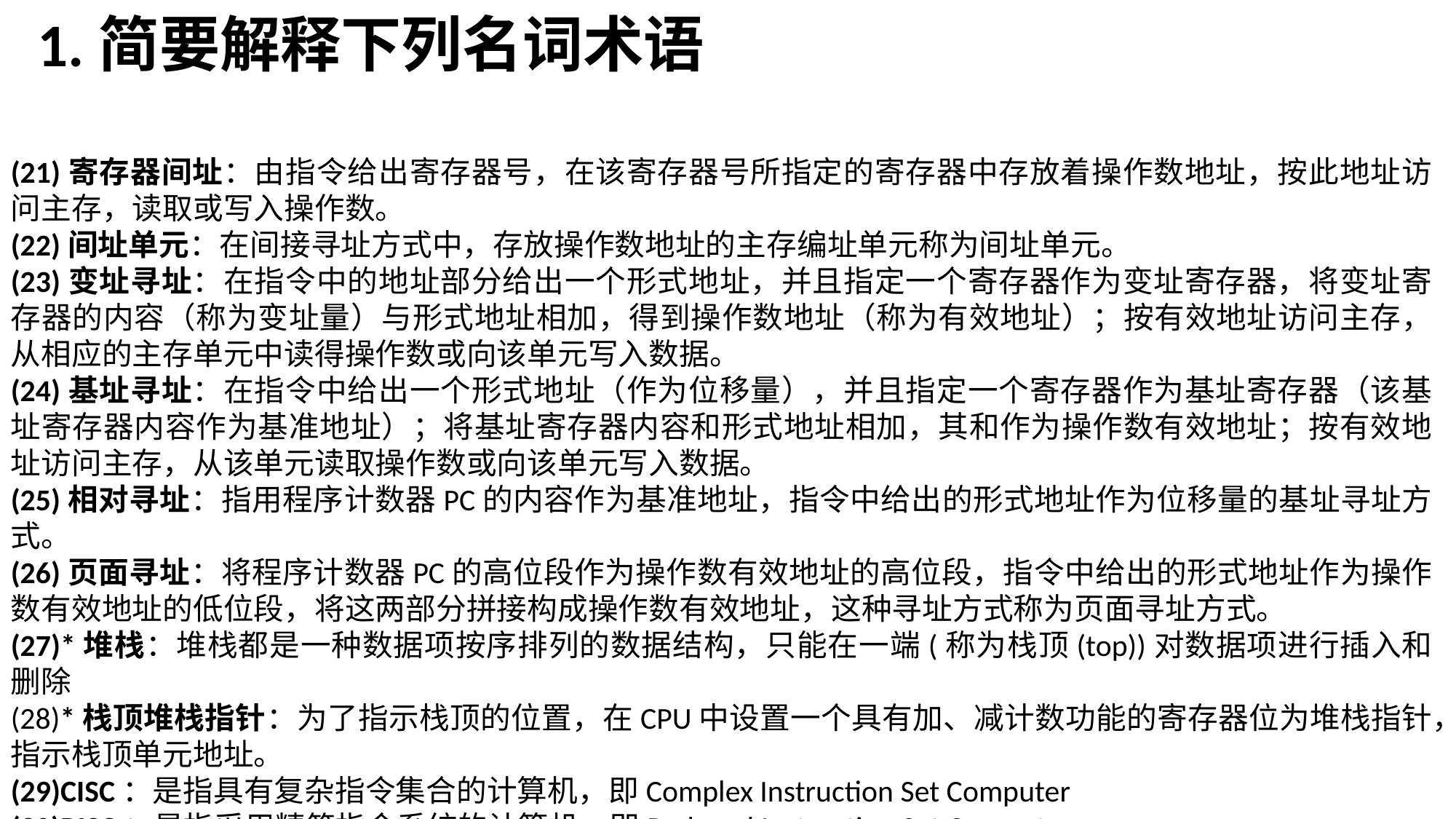

1.简要解释下列名词术语
(21)寄存器间址：由指令给出寄存器号，在该寄存器号所指定的寄存器中存放着操作数地址，按此地址访问主存，读取或写入操作数。
(22)间址单元：在间接寻址方式中，存放操作数地址的主存编址单元称为间址单元。
(23)变址寻址：在指令中的地址部分给出一个形式地址，并且指定一个寄存器作为变址寄存器，将变址寄存器的内容（称为变址量）与形式地址相加，得到操作数地址（称为有效地址）；按有效地址访问主存，从相应的主存单元中读得操作数或向该单元写入数据。
(24)基址寻址：在指令中给出一个形式地址（作为位移量），并且指定一个寄存器作为基址寄存器（该基址寄存器内容作为基准地址）；将基址寄存器内容和形式地址相加，其和作为操作数有效地址；按有效地址访问主存，从该单元读取操作数或向该单元写入数据。
(25)相对寻址：指用程序计数器PC的内容作为基准地址，指令中给出的形式地址作为位移量的基址寻址方式。
(26)页面寻址：将程序计数器PC的高位段作为操作数有效地址的高位段，指令中给出的形式地址作为操作数有效地址的低位段，将这两部分拼接构成操作数有效地址，这种寻址方式称为页面寻址方式。
(27)*堆栈：堆栈都是一种数据项按序排列的数据结构，只能在一端(称为栈顶(top))对数据项进行插入和删除
(28)*栈顶堆栈指针：为了指示栈顶的位置，在CPU中设置一个具有加、减计数功能的寄存器位为堆栈指针，指示栈顶单元地址。
(29)CISC：是指具有复杂指令集合的计算机，即Complex Instruction Set Computer
(30)RISC：是指采用精简指令系统的计算机，即Reduced Instruction Set Computer。